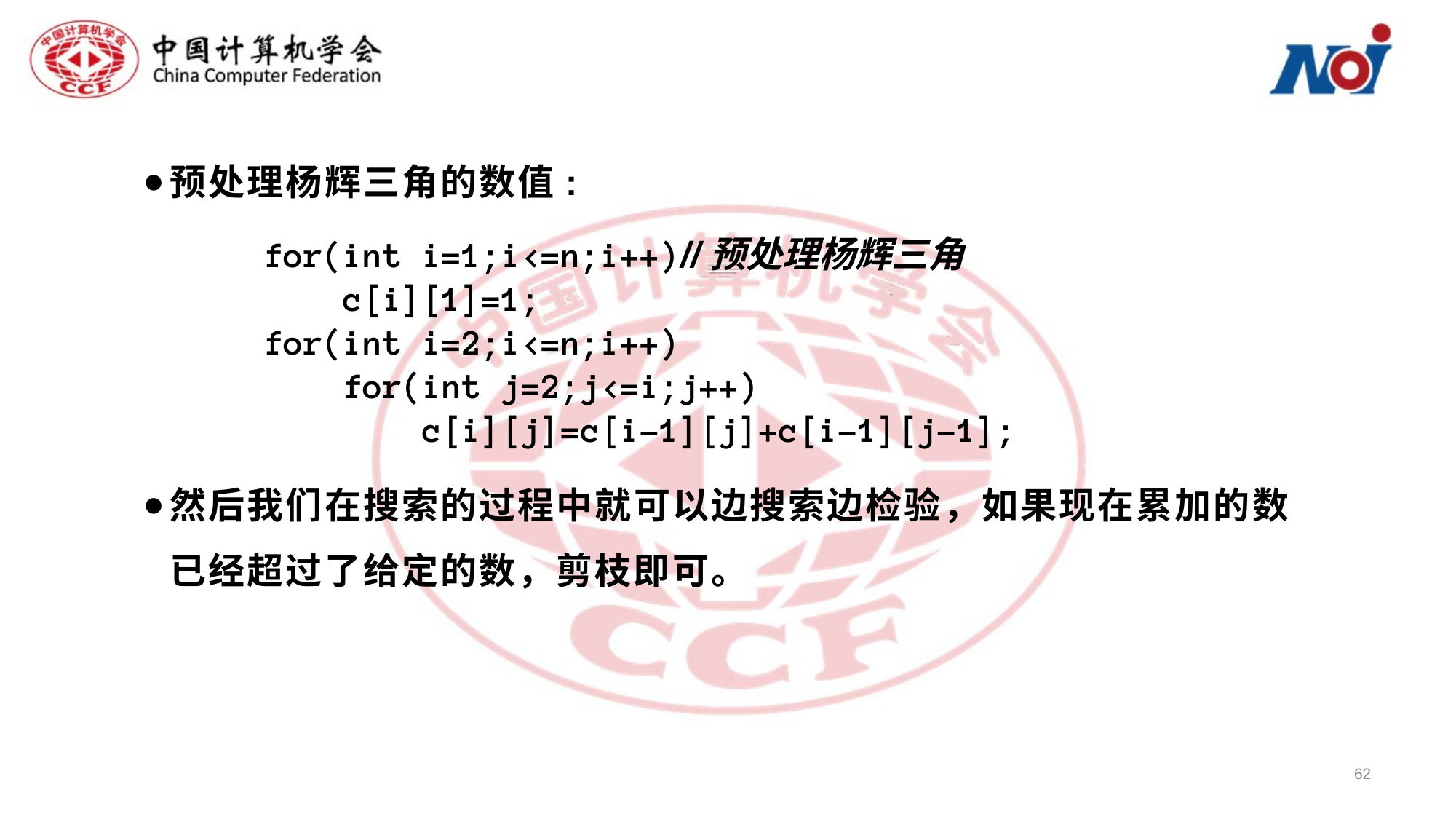

预处理杨辉三角的数值:

然后我们在搜索的过程中就可以边搜索边检验，如果现在累加的数已经超过了给定的数，剪枝即可。
    for(int i=1;i<=n;i++)//预处理杨辉三角
        c[i][1]=1;
    for(int i=2;i<=n;i++)
        for(int j=2;j<=i;j++)
            c[i][j]=c[i-1][j]+c[i-1][j-1];
62